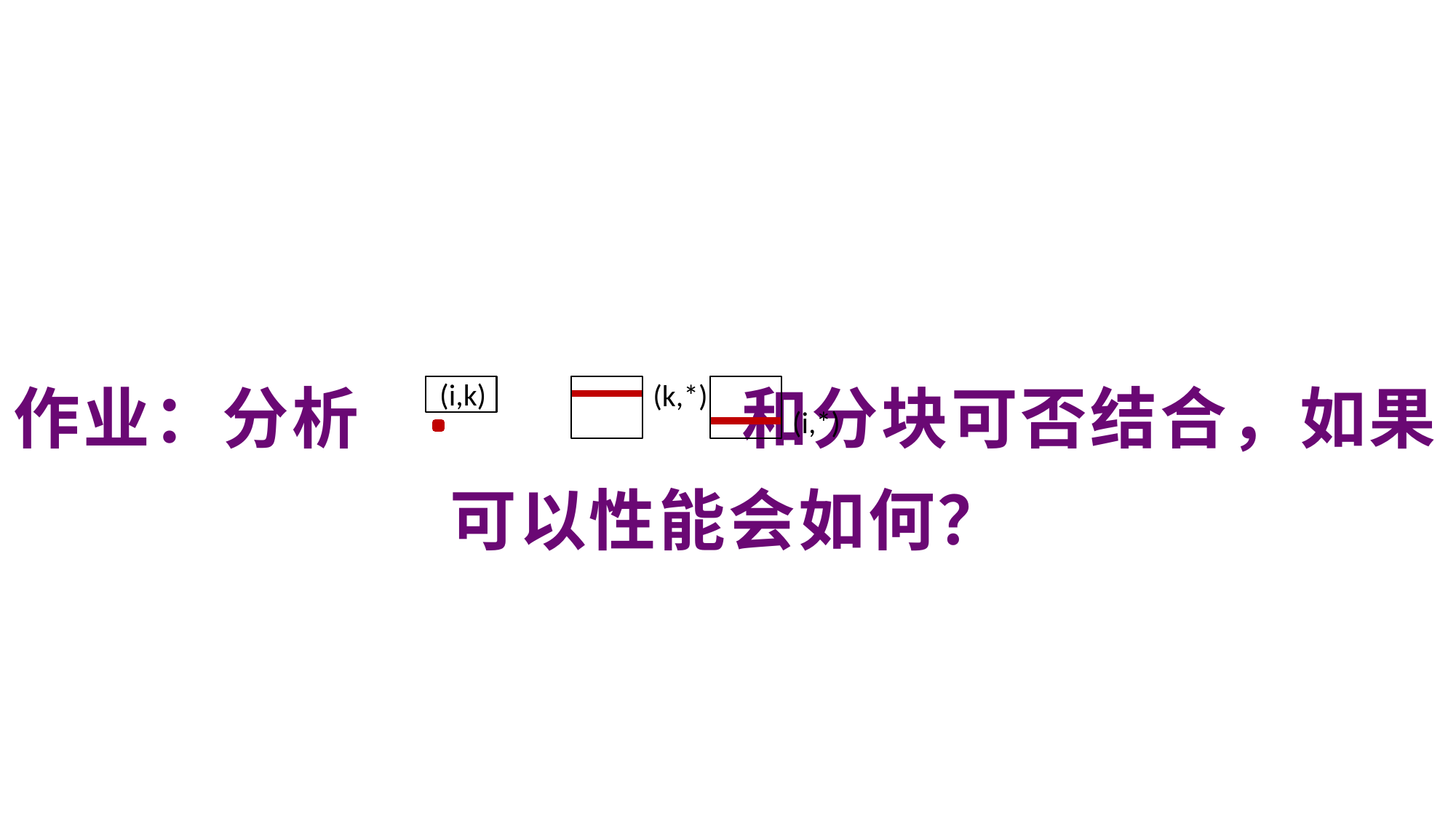

瞄准脑解析前沿科学问题
开展基础性深入交叉研究
服务世界级一流学科建设
作业：分析                     和分块可否结合，如果可以性能会如何？
(k,*)
(i,k)

(i,*)

感谢各位专家！敬请批评指正！